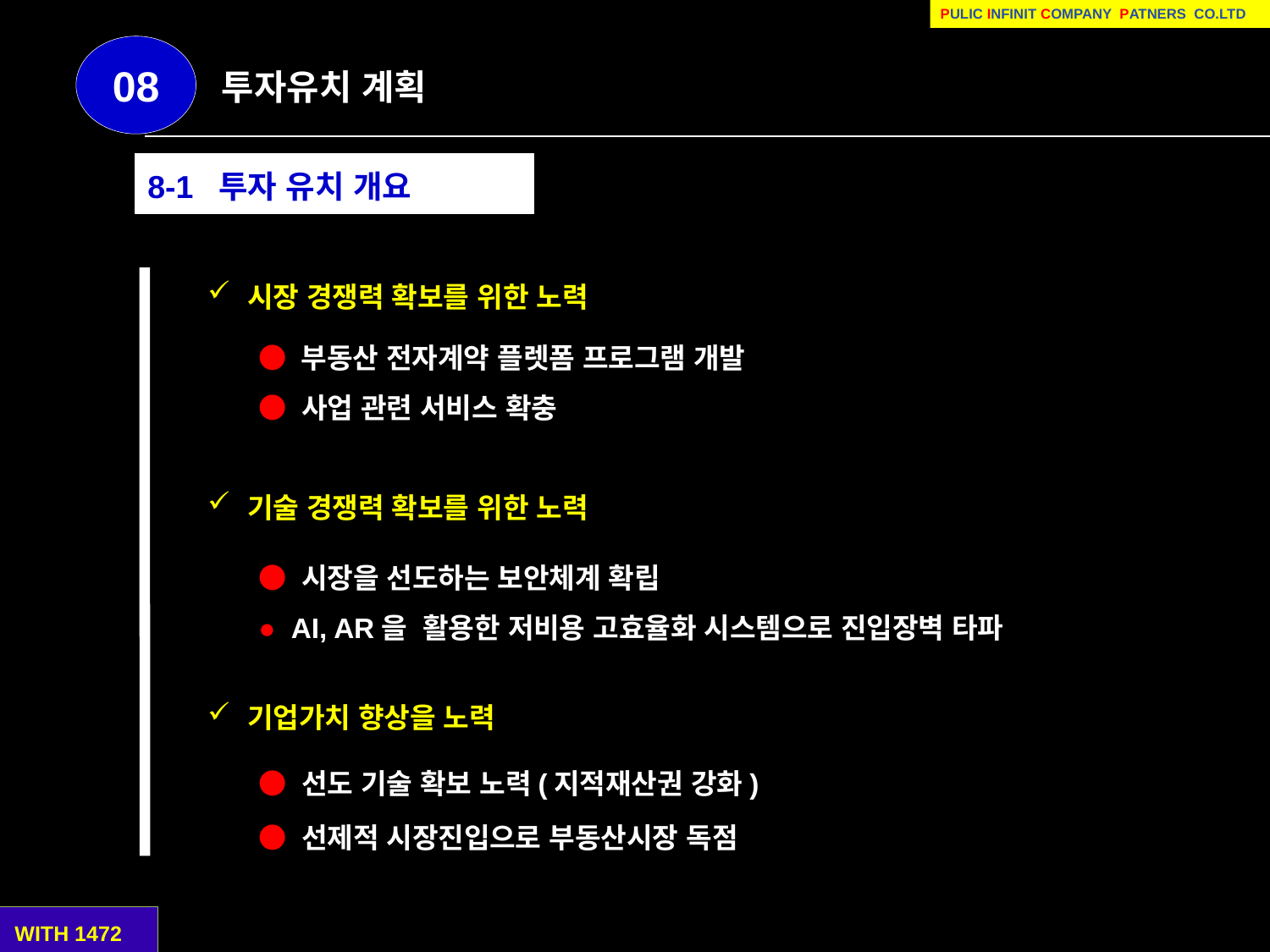

Pulic infinit company  patnerS  co.lTd
08
투자유치 계획
8-1  투자 유치 개요
시장 경쟁력 확보를 위한 노력
● 부동산 전자계약 플렛폼 프로그램 개발
● 사업 관련 서비스 확충
기술 경쟁력 확보를 위한 노력
● 시장을 선도하는 보안체계 확립
●  AI, AR을  활용한 저비용 고효율화 시스템으로 진입장벽 타파
기업가치 향상을 노력
● 선도 기술 확보 노력(지적재산권 강화)
● 선제적 시장진입으로 부동산시장 독점
 WITH 1472